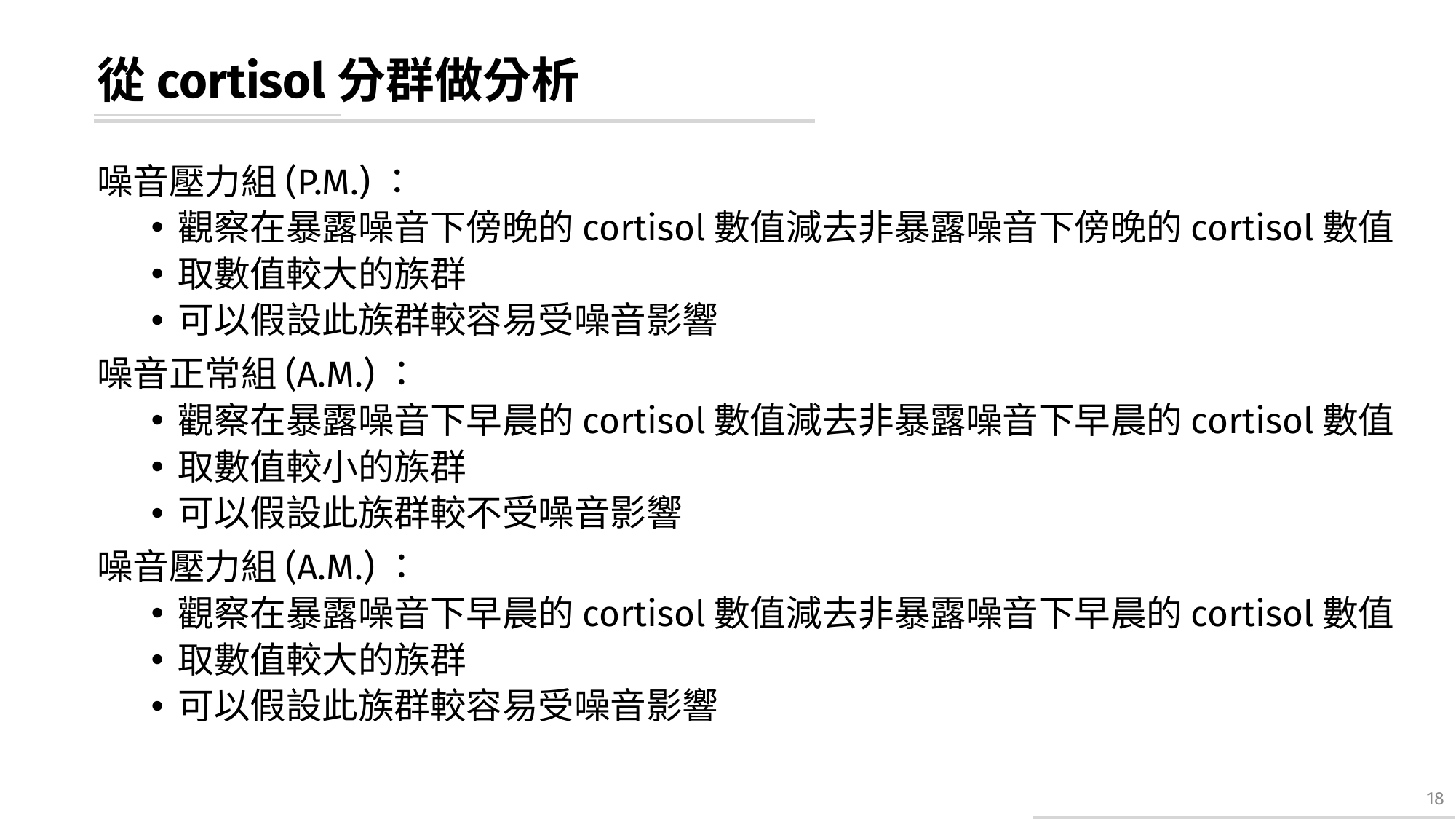

# 從cortisol分群做分析
噪音壓力組(P.M.)：
觀察在暴露噪音下傍晚的cortisol數值減去非暴露噪音下傍晚的cortisol數值
取數值較大的族群
可以假設此族群較容易受噪音影響
噪音正常組(A.M.)：
觀察在暴露噪音下早晨的cortisol數值減去非暴露噪音下早晨的cortisol數值
取數值較小的族群
可以假設此族群較不受噪音影響
噪音壓力組(A.M.)：
觀察在暴露噪音下早晨的cortisol數值減去非暴露噪音下早晨的cortisol數值
取數值較大的族群
可以假設此族群較容易受噪音影響

18